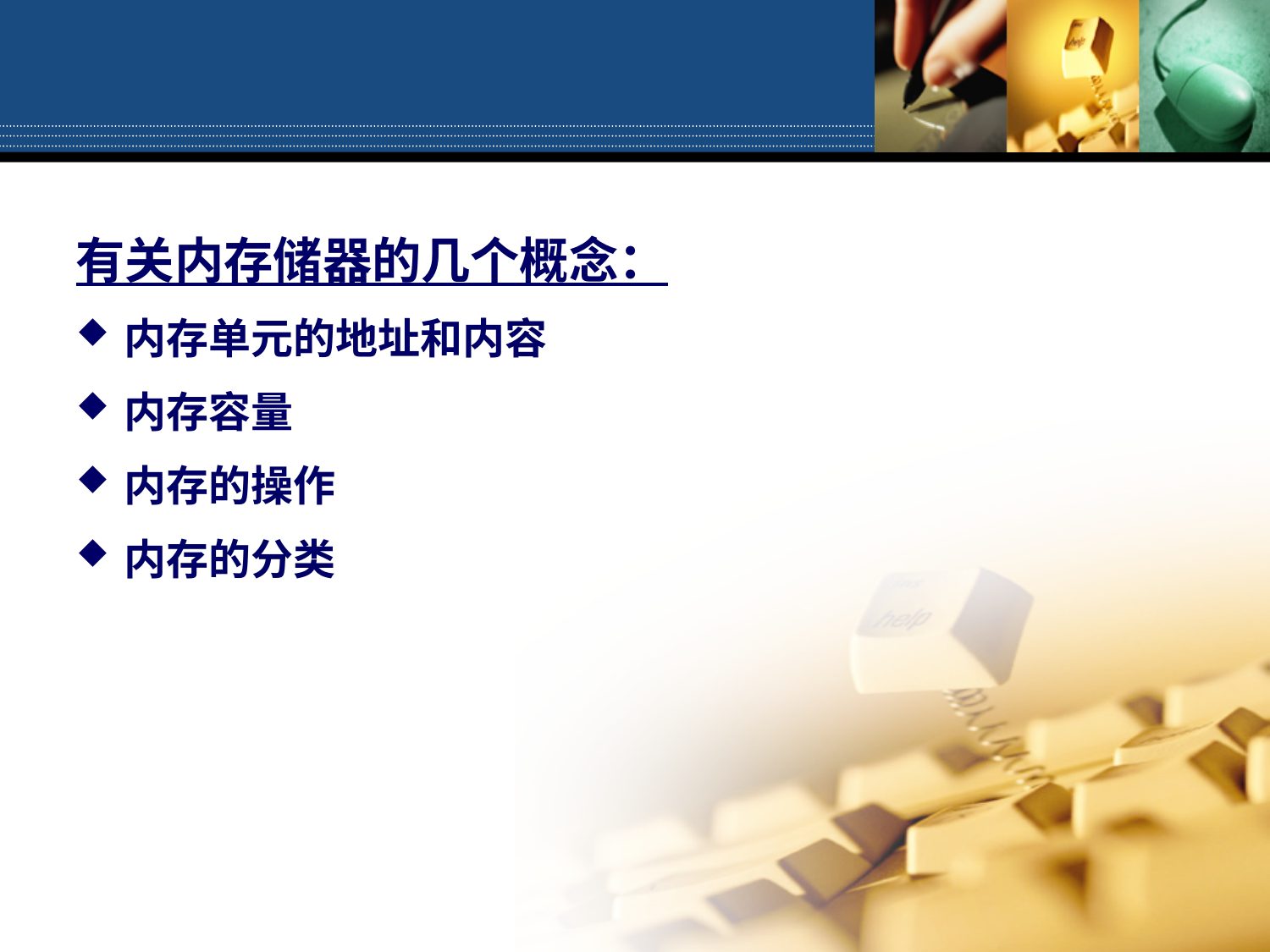

有关内存储器的几个概念：
内存单元的地址和内容
内存容量
内存的操作
内存的分类